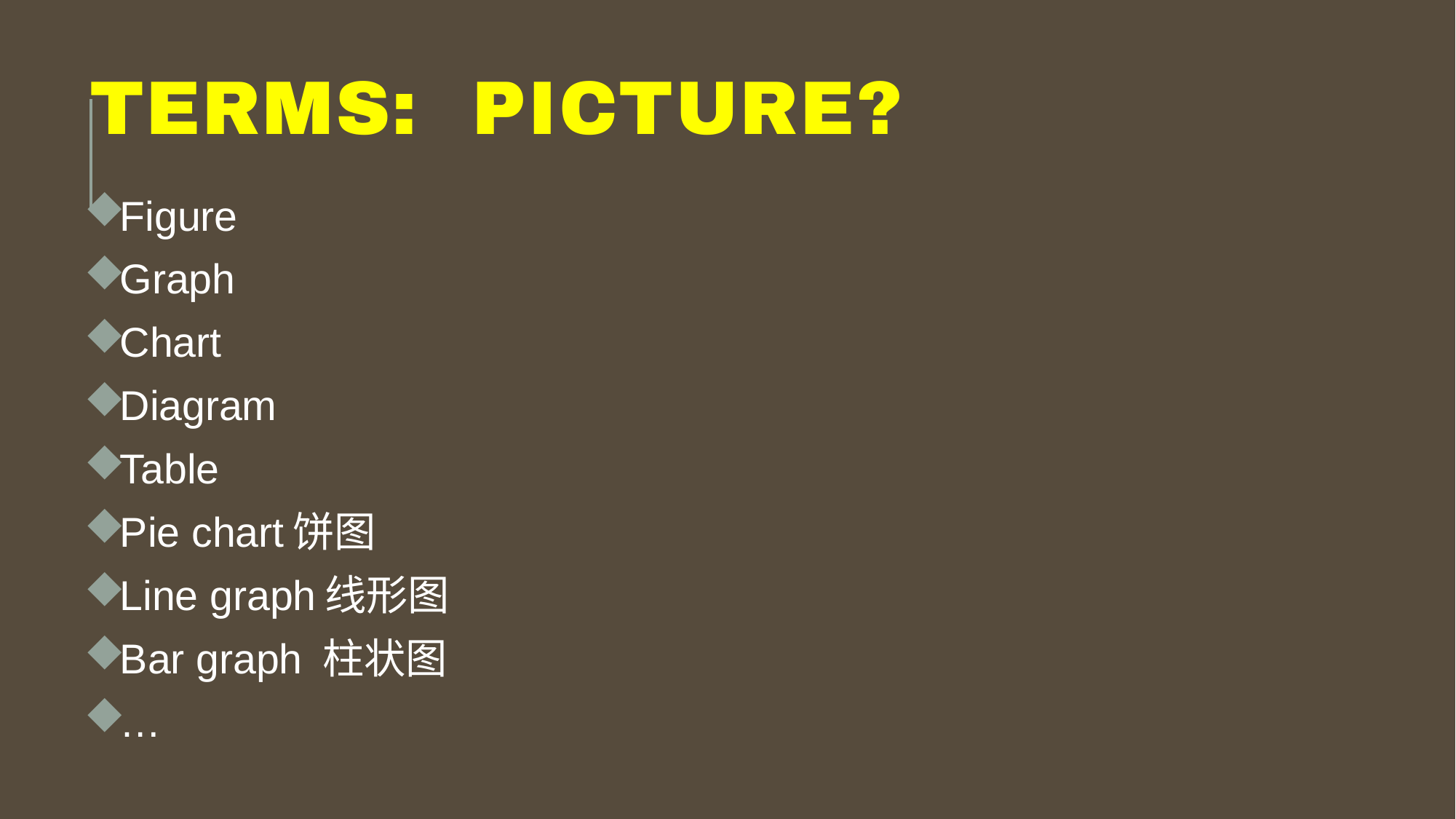

# Terms:  PICTURE?
Figure
Graph
Chart
Diagram
Table
Pie chart饼图
Line graph线形图
Bar graph 柱状图
…